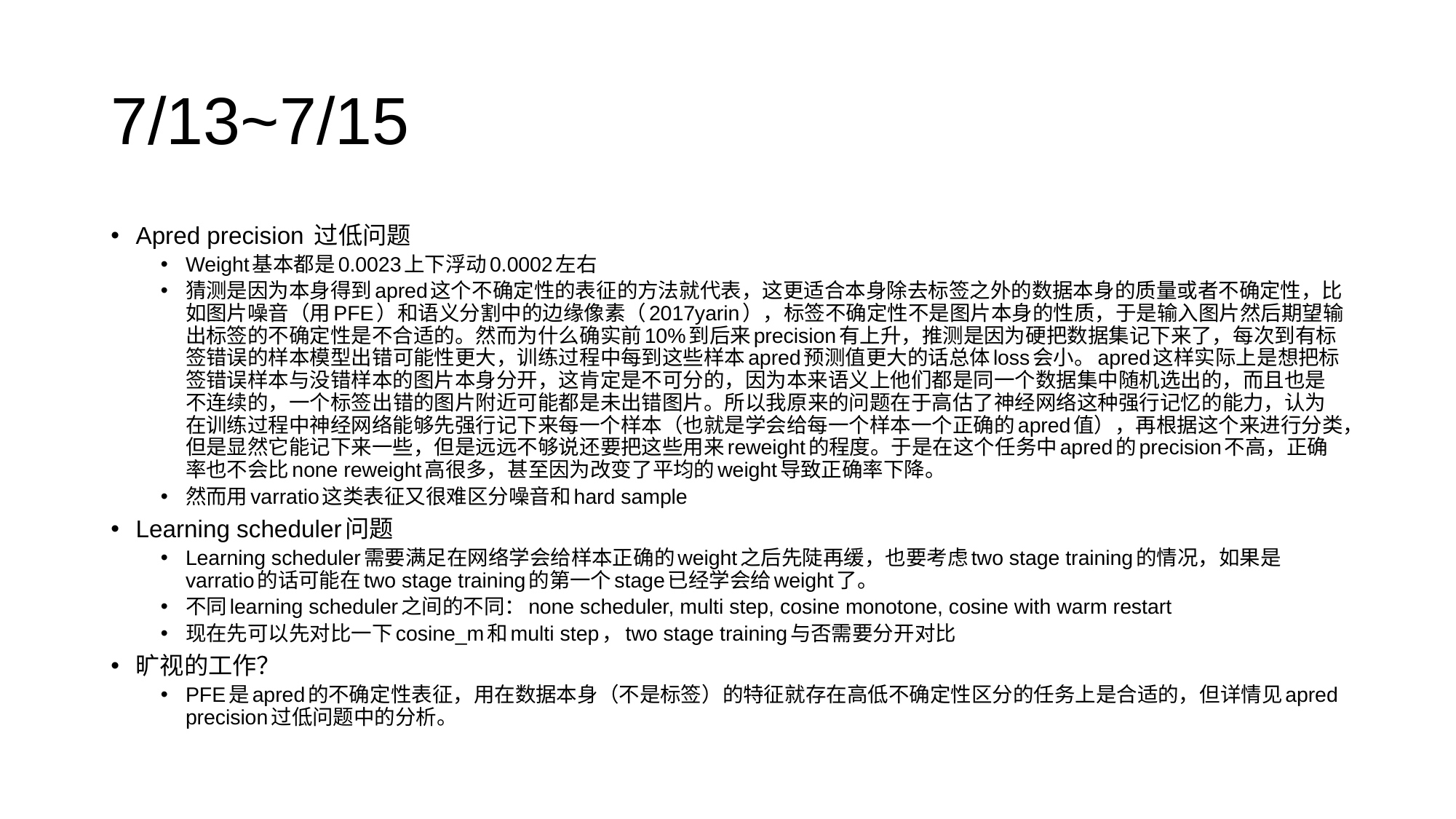

# 7/13~7/15
Apred precision 过低问题
Weight基本都是0.0023上下浮动0.0002左右
猜测是因为本身得到apred这个不确定性的表征的方法就代表，这更适合本身除去标签之外的数据本身的质量或者不确定性，比如图片噪音（用PFE）和语义分割中的边缘像素（2017yarin），标签不确定性不是图片本身的性质，于是输入图片然后期望输出标签的不确定性是不合适的。然而为什么确实前10%到后来precision有上升，推测是因为硬把数据集记下来了，每次到有标签错误的样本模型出错可能性更大，训练过程中每到这些样本apred预测值更大的话总体loss会小。apred这样实际上是想把标签错误样本与没错样本的图片本身分开，这肯定是不可分的，因为本来语义上他们都是同一个数据集中随机选出的，而且也是不连续的，一个标签出错的图片附近可能都是未出错图片。所以我原来的问题在于高估了神经网络这种强行记忆的能力，认为在训练过程中神经网络能够先强行记下来每一个样本（也就是学会给每一个样本一个正确的apred值），再根据这个来进行分类，但是显然它能记下来一些，但是远远不够说还要把这些用来reweight的程度。于是在这个任务中apred的precision不高，正确率也不会比none reweight高很多，甚至因为改变了平均的weight导致正确率下降。
然而用varratio这类表征又很难区分噪音和hard sample
Learning scheduler问题
Learning scheduler需要满足在网络学会给样本正确的weight之后先陡再缓，也要考虑two stage training的情况，如果是varratio的话可能在two stage training的第一个stage已经学会给weight了。
不同learning scheduler之间的不同：none scheduler, multi step, cosine monotone, cosine with warm restart
现在先可以先对比一下cosine_m和multi step，two stage training与否需要分开对比
旷视的工作？
PFE是apred的不确定性表征，用在数据本身（不是标签）的特征就存在高低不确定性区分的任务上是合适的，但详情见apred precision过低问题中的分析。